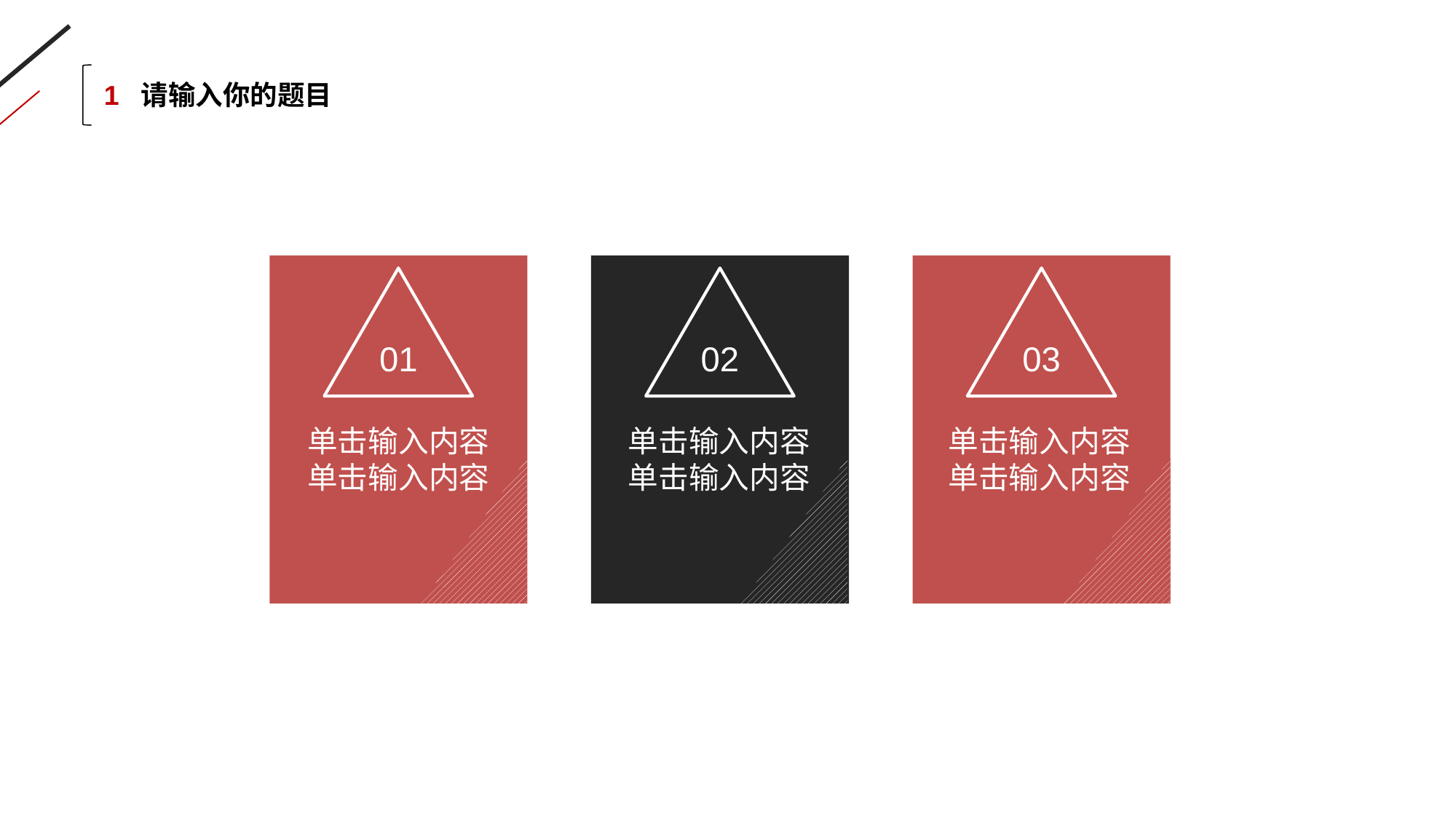

1  请输入你的题目

01
02
03
单击输入内容
单击输入内容
单击输入内容
单击输入内容
单击输入内容
单击输入内容